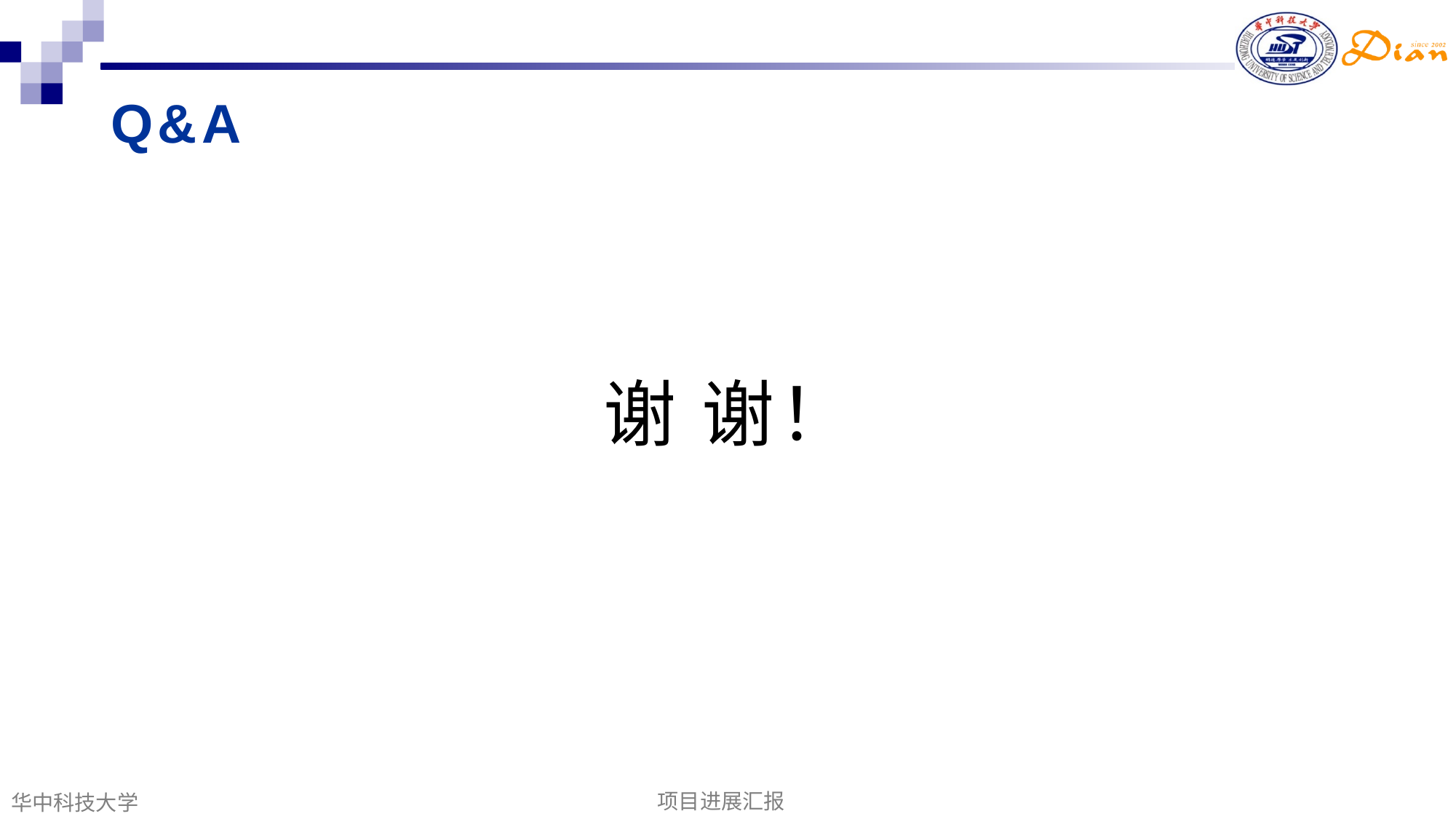

# Q&A
谢 谢！
项目进展汇报
5
华中科技大学